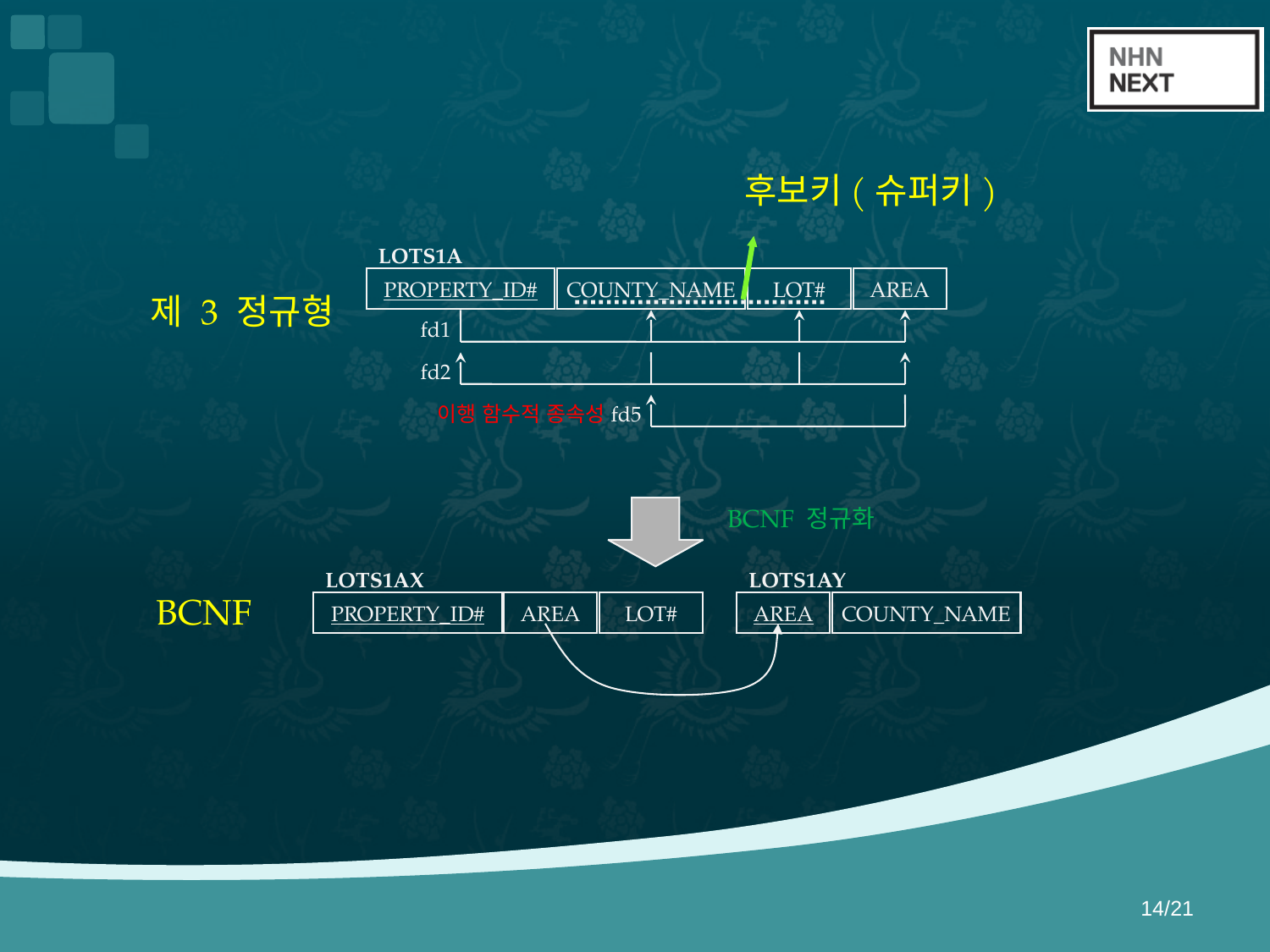

#
후보키(슈퍼키)

LOTS1A
PROPERTY_ID#
COUNTY_NAME
LOT#
AREA
제 3 정규형

fd1

fd2

이행 함수적 종속성
fd5

BCNF 정규화

LOTS1AX
LOTS1AY
BCNF
PROPERTY_ID#
AREA
LOT#
AREA
COUNTY_NAME

14/21